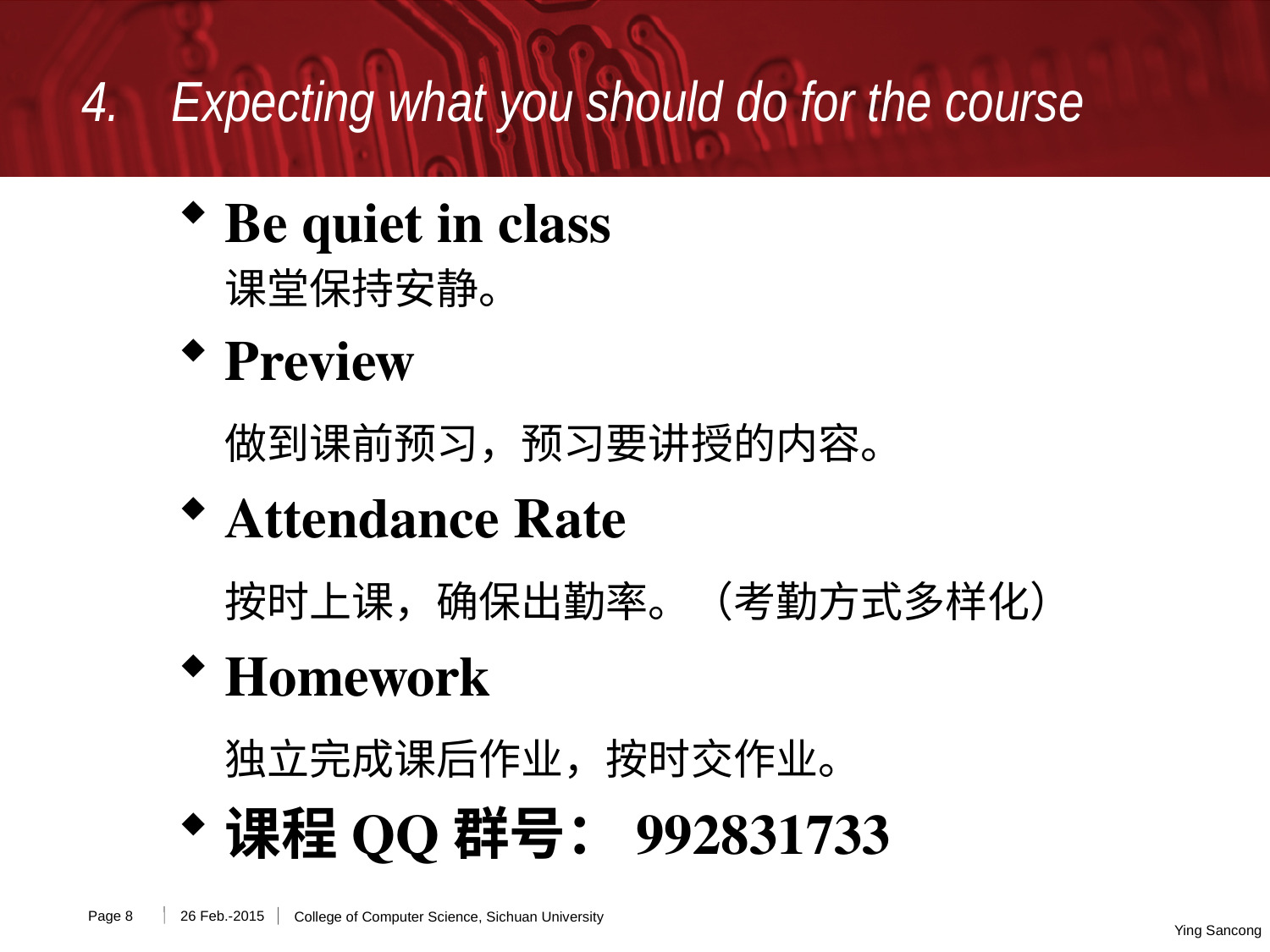

4.    Expecting what you should do for the course
Be quiet in class
	课堂保持安静。
Preview
	做到课前预习，预习要讲授的内容。
Attendance Rate
	按时上课，确保出勤率。（考勤方式多样化）
Homework
	独立完成课后作业，按时交作业。
课程QQ群号：992831733

Page 8
26 Feb.-2015
College of Computer Science, Sichuan University
Ying Sancong